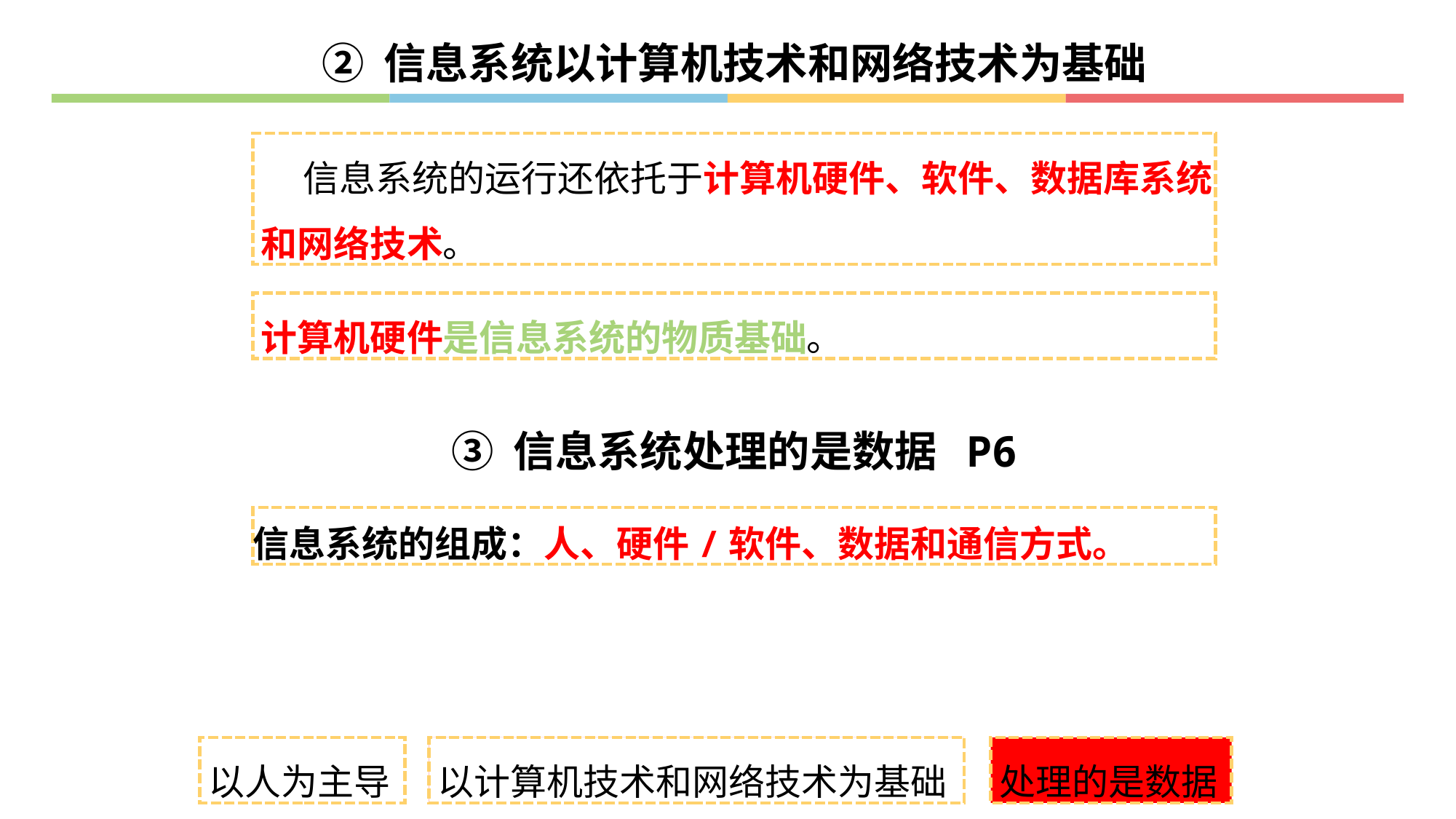

② 信息系统以计算机技术和网络技术为基础
    信息系统的运行还依托于计算机硬件、软件、数据库系统和网络技术。
计算机硬件是信息系统的物质基础。
③ 信息系统处理的是数据  P6
信息系统的组成：人、硬件/软件、数据和通信方式。
以人为主导
以计算机技术和网络技术为基础
以计算机技术和网络技术为基础
处理的是数据
处理的是数据